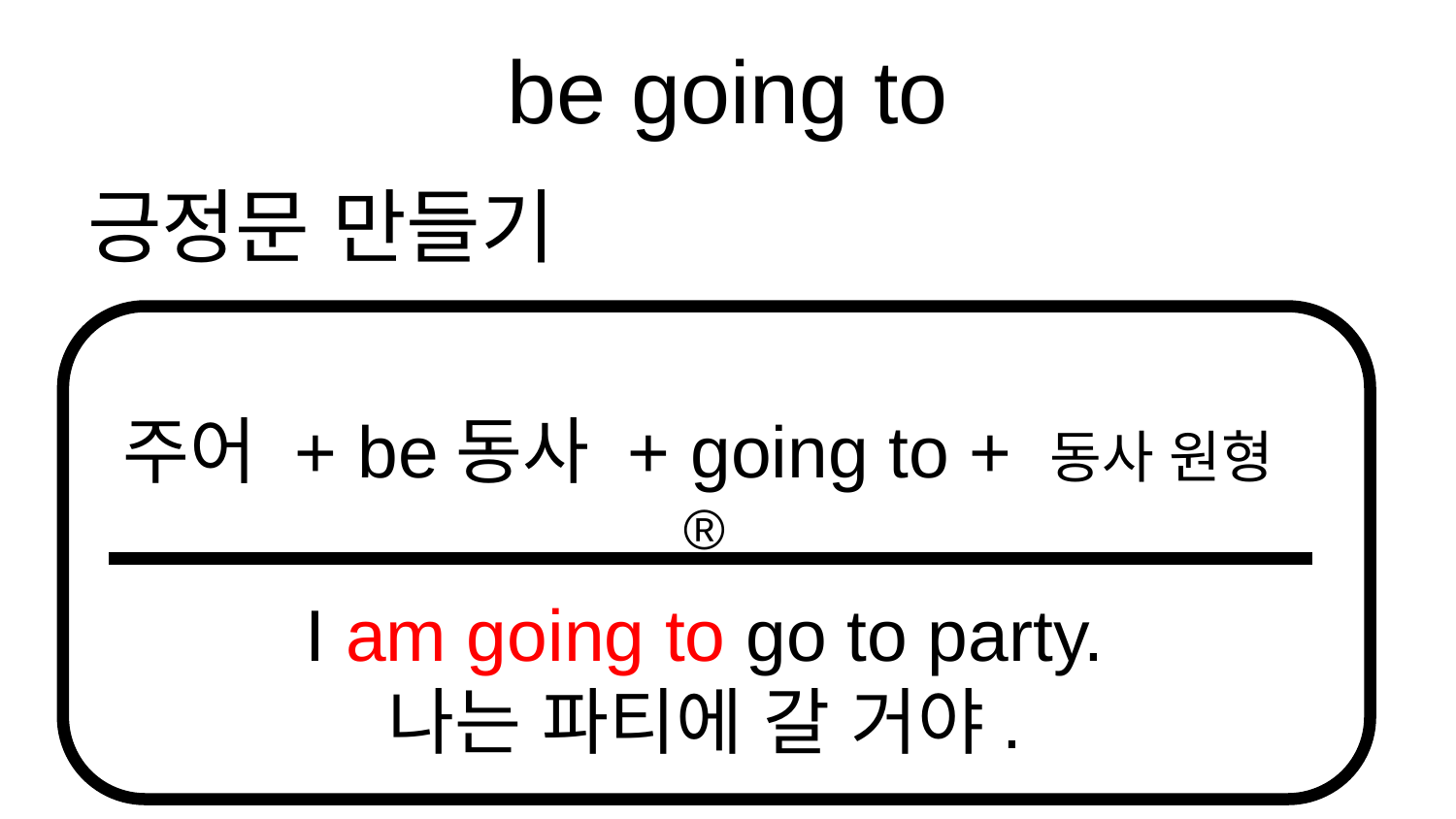

# be going to
긍정문 만들기

주어 + be동사 + going to + 동사 원형®
I am going to go to party.
나는 파티에 갈 거야.